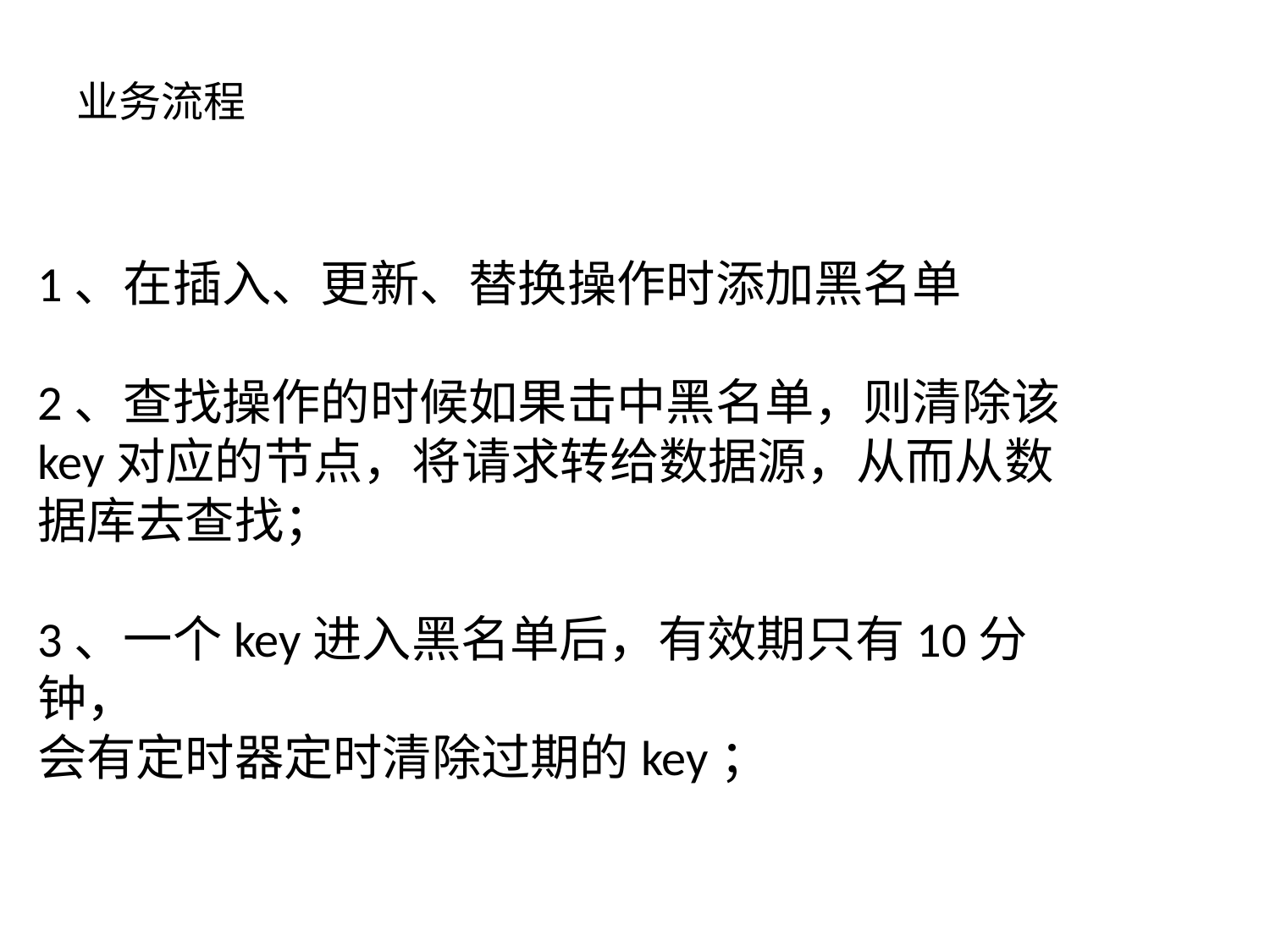

# 业务流程
1、在插入、更新、替换操作时添加黑名单

2、查找操作的时候如果击中黑名单，则清除该key对应的节点，将请求转给数据源，从而从数据库去查找；

3、一个key进入黑名单后，有效期只有10分钟，
会有定时器定时清除过期的key；